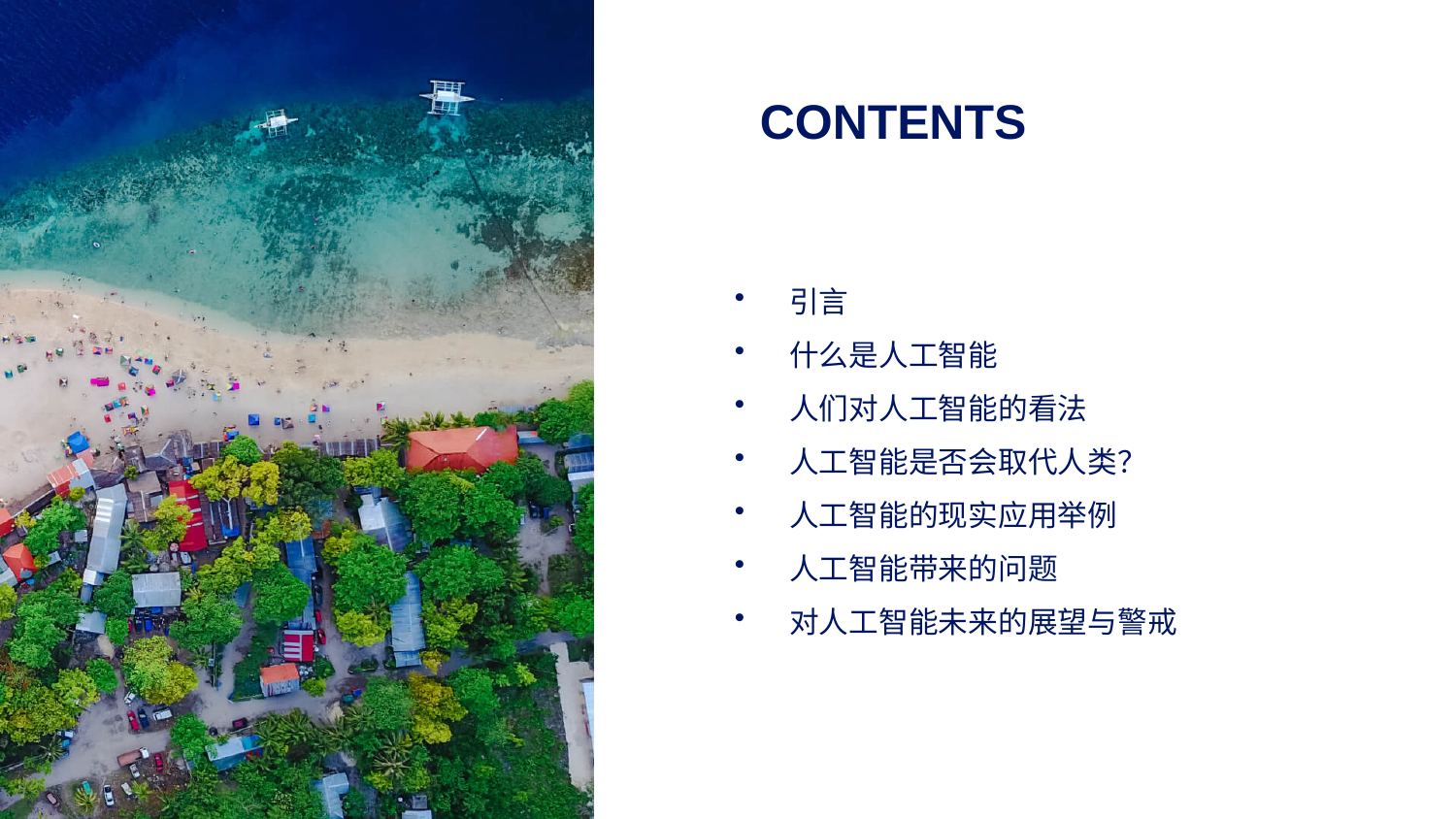

CONTENTS
引言
什么是人工智能
人们对人工智能的看法
人工智能是否会取代人类？
人工智能的现实应用举例
人工智能带来的问题
对人工智能未来的展望与警戒